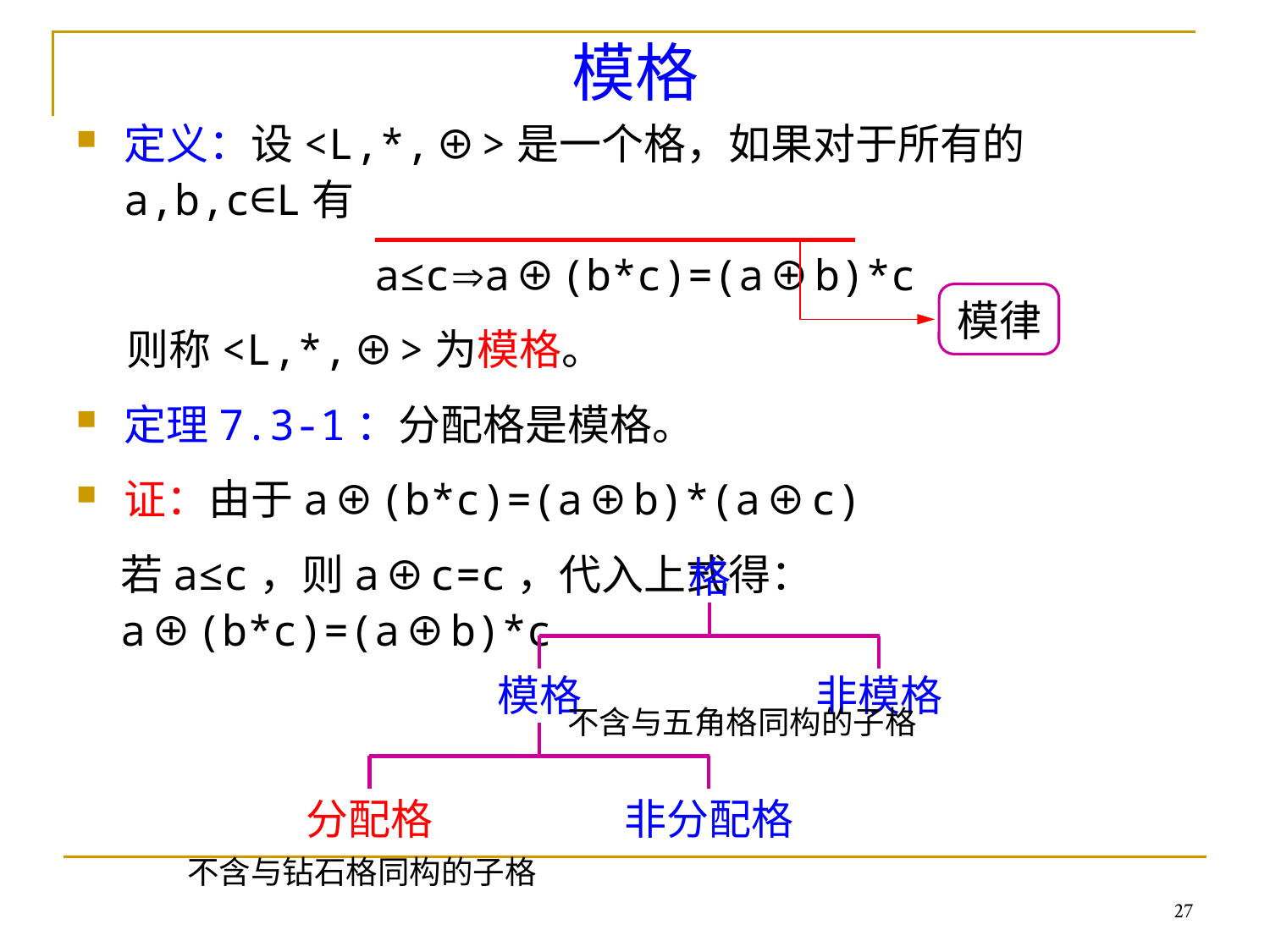

# 模格
定义：设<L,*,⊕>是一个格，如果对于所有的a,b,c∈L有
a≤c⇒a⊕(b*c)=(a⊕b)*c
则称<L,*,⊕>为模格。
定理7.3-1：分配格是模格。
证：由于a⊕(b*c)=(a⊕b)*(a⊕c)
若a≤c，则a⊕c=c，代入上式得：a⊕(b*c)=(a⊕b)*c
模律
格
模格
非模格
分配格
非分配格
不含与五角格同构的子格
不含与钻石格同构的子格
27